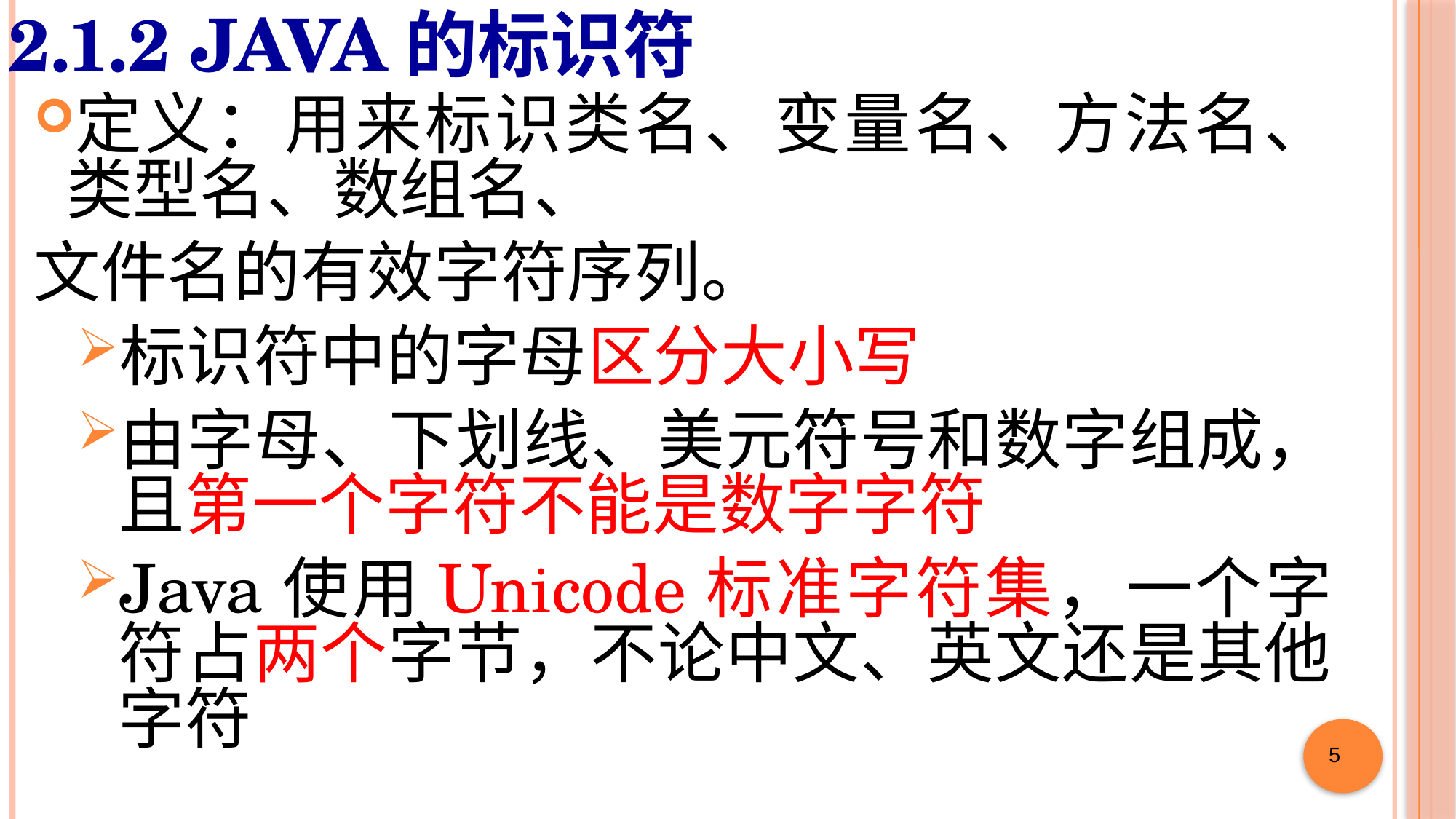

# 2.1.2 Java的标识符
定义：用来标识类名、变量名、方法名、类型名、数组名、
文件名的有效字符序列。
标识符中的字母区分大小写
由字母、下划线、美元符号和数字组成，且第一个字符不能是数字字符
Java使用Unicode标准字符集，一个字符占两个字节，不论中文、英文还是其他字符

5